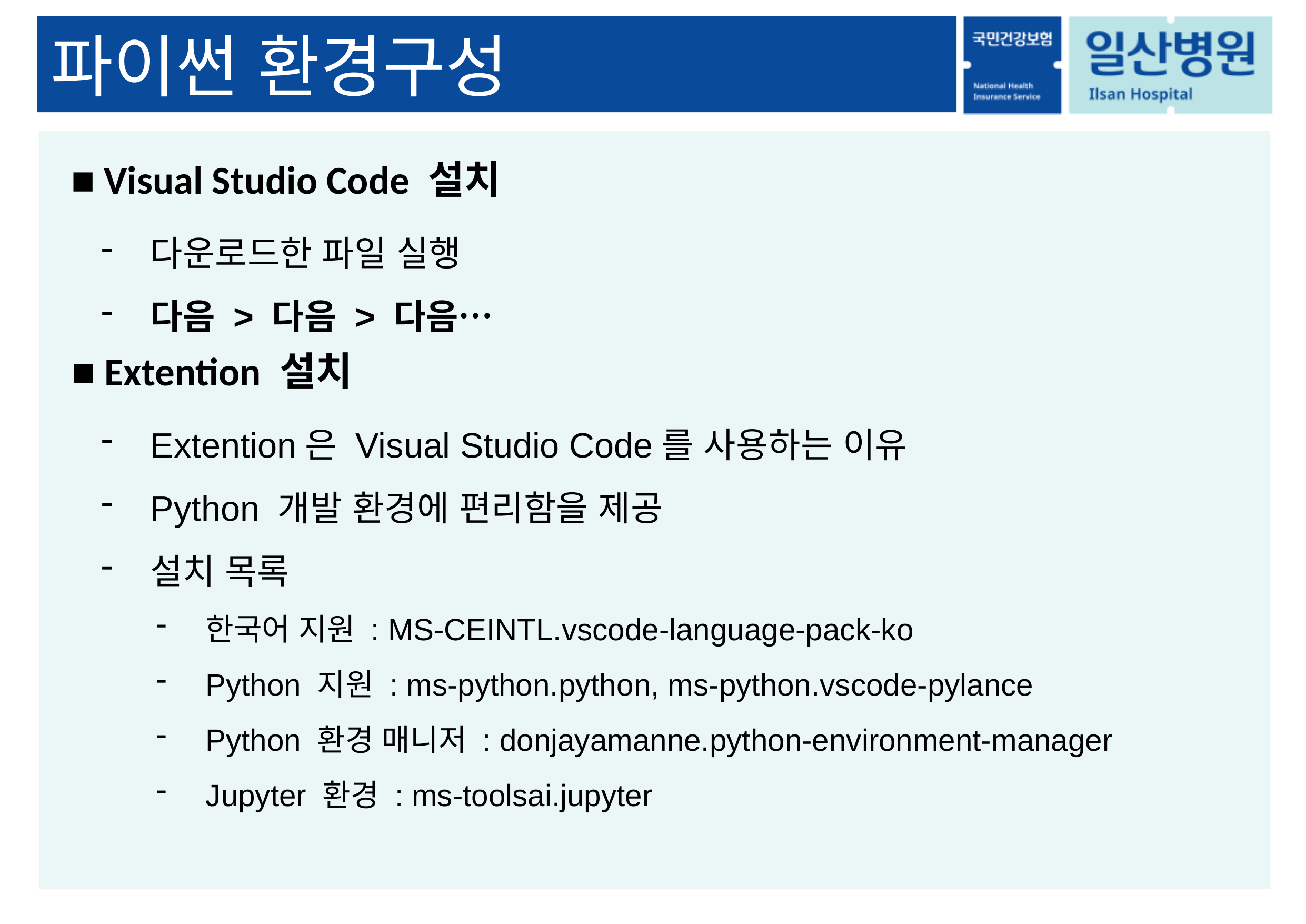

# 파이썬 환경구성
■ Visual Studio Code 설치
다운로드한 파일 실행
다음 > 다음 > 다음…
■ Extention 설치
Extention은 Visual Studio Code를 사용하는 이유
Python 개발 환경에 편리함을 제공
설치 목록
한국어 지원 : MS-CEINTL.vscode-language-pack-ko
Python 지원 : ms-python.python, ms-python.vscode-pylance
Python 환경 매니저 : donjayamanne.python-environment-manager
Jupyter 환경 : ms-toolsai.jupyter